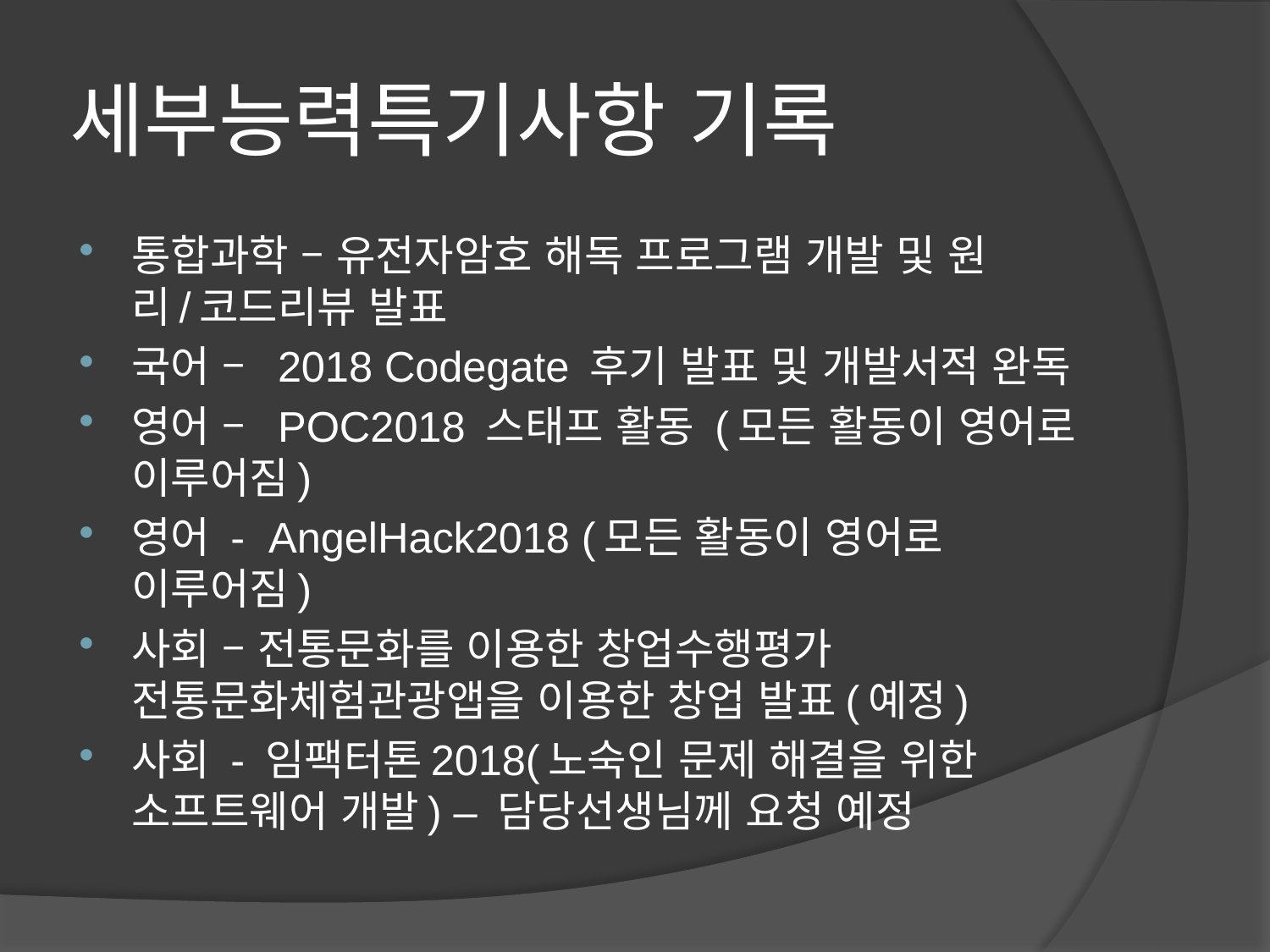

# 세부능력특기사항 기록
통합과학 – 유전자암호 해독 프로그램 개발 및 원리/코드리뷰 발표
국어 –  2018 Codegate 후기 발표 및 개발서적 완독
영어 –  POC2018 스태프 활동 (모든 활동이 영어로 이루어짐)
영어 -  AngelHack2018 (모든 활동이 영어로 이루어짐)
사회 – 전통문화를 이용한 창업수행평가 전통문화체험관광앱을 이용한 창업 발표(예정)
사회 - 임팩터톤2018(노숙인 문제 해결을 위한 소프트웨어 개발) – 담당선생님께 요청 예정